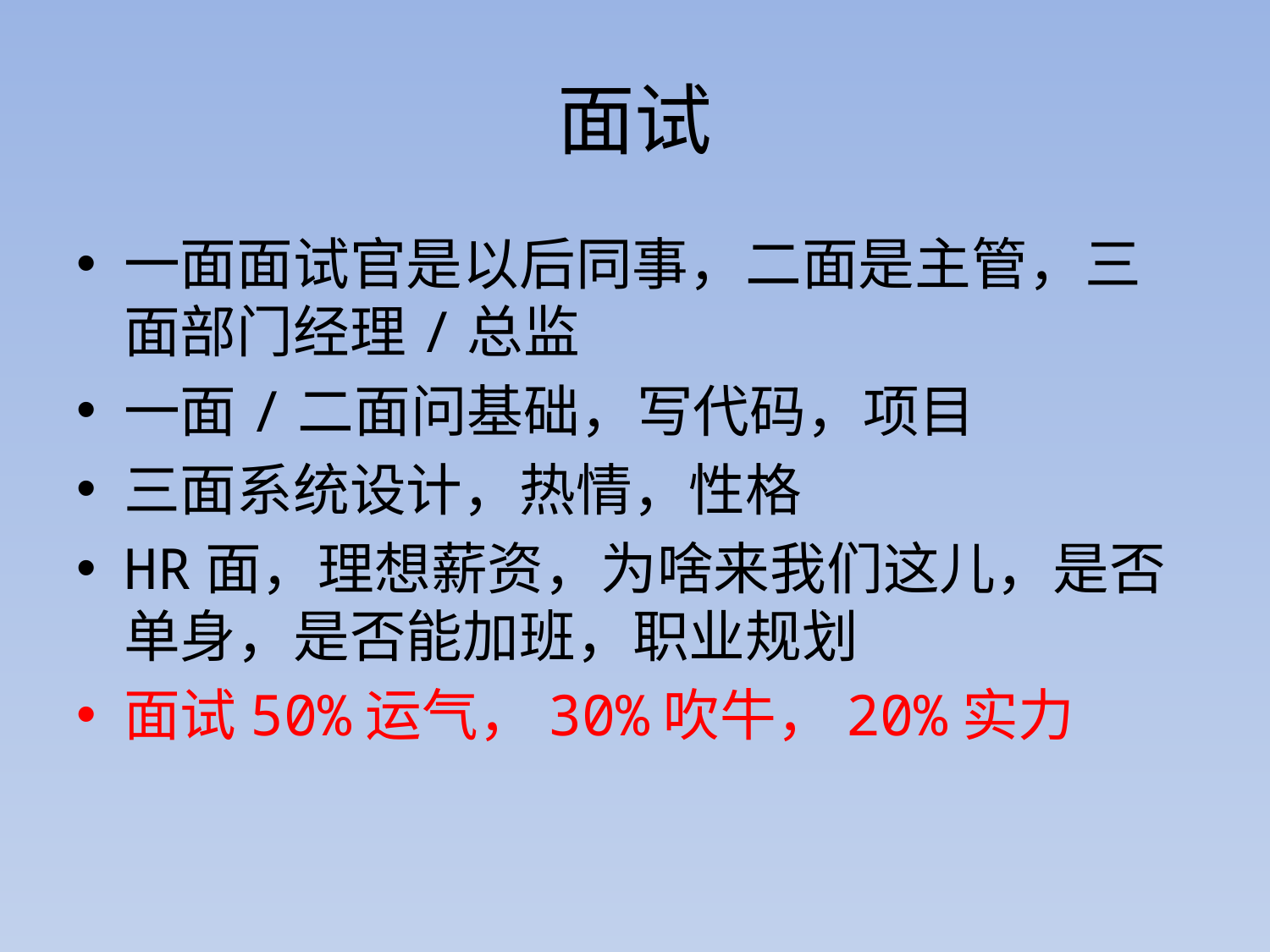

# 面试
一面面试官是以后同事，二面是主管，三面部门经理/总监
一面/二面问基础，写代码，项目
三面系统设计，热情，性格
HR面，理想薪资，为啥来我们这儿，是否单身，是否能加班，职业规划
面试50%运气，30%吹牛，20%实力